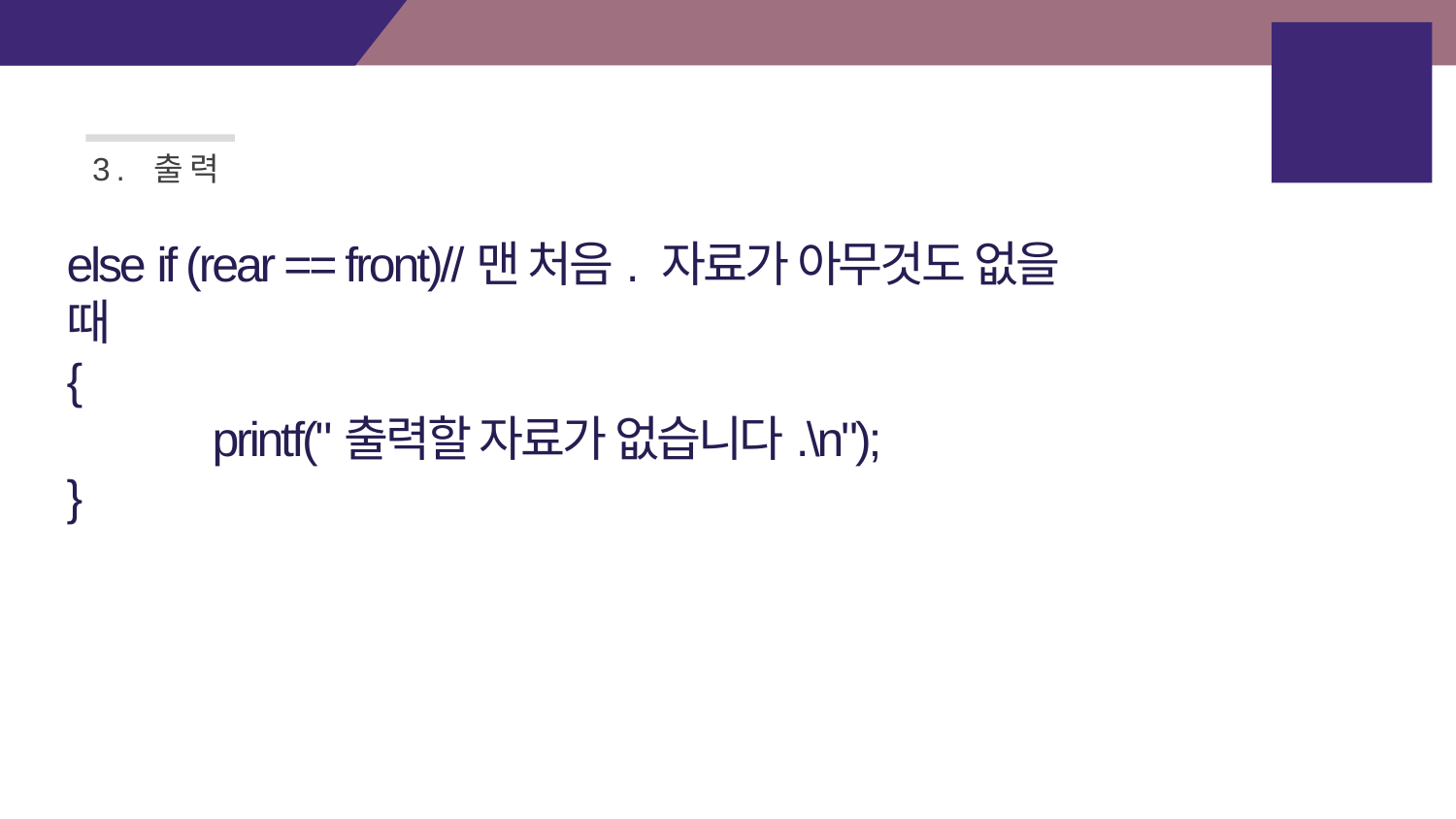

배열을
이용한
원형큐

3. 출력
else if (rear == front)//맨 처음. 자료가 아무것도 없을 때
{
	printf("출력할 자료가 없습니다.\n");
}